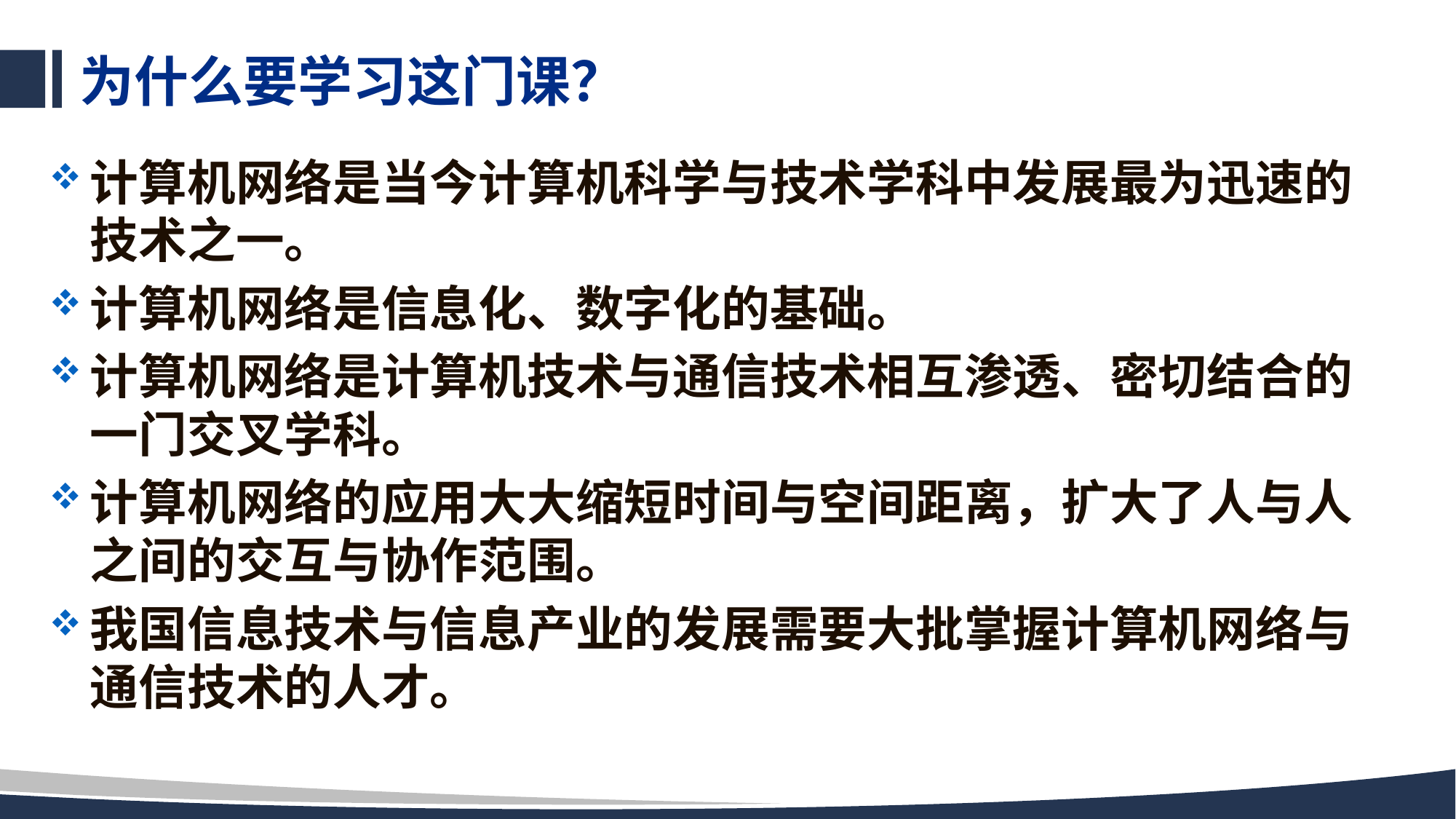

# 为什么要学习这门课？
计算机网络是当今计算机科学与技术学科中发展最为迅速的技术之一。
计算机网络是信息化、数字化的基础。
计算机网络是计算机技术与通信技术相互渗透、密切结合的一门交叉学科。
计算机网络的应用大大缩短时间与空间距离，扩大了人与人之间的交互与协作范围。
我国信息技术与信息产业的发展需要大批掌握计算机网络与通信技术的人才。